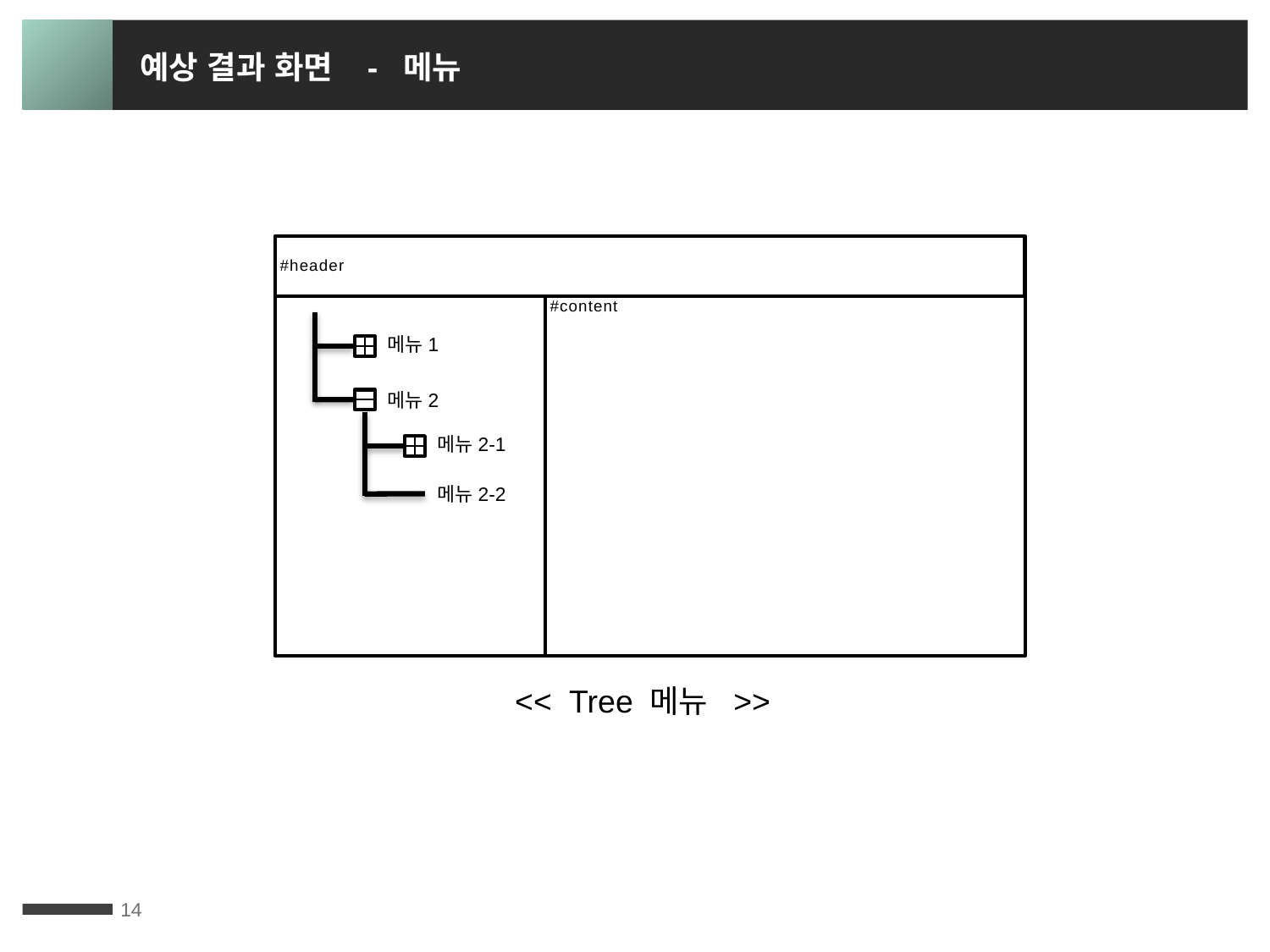

예상 결과 화면   -  메뉴

#header

#content
메뉴1

메뉴2

메뉴2-1

메뉴2-2
<<  Tree 메뉴  >>
14